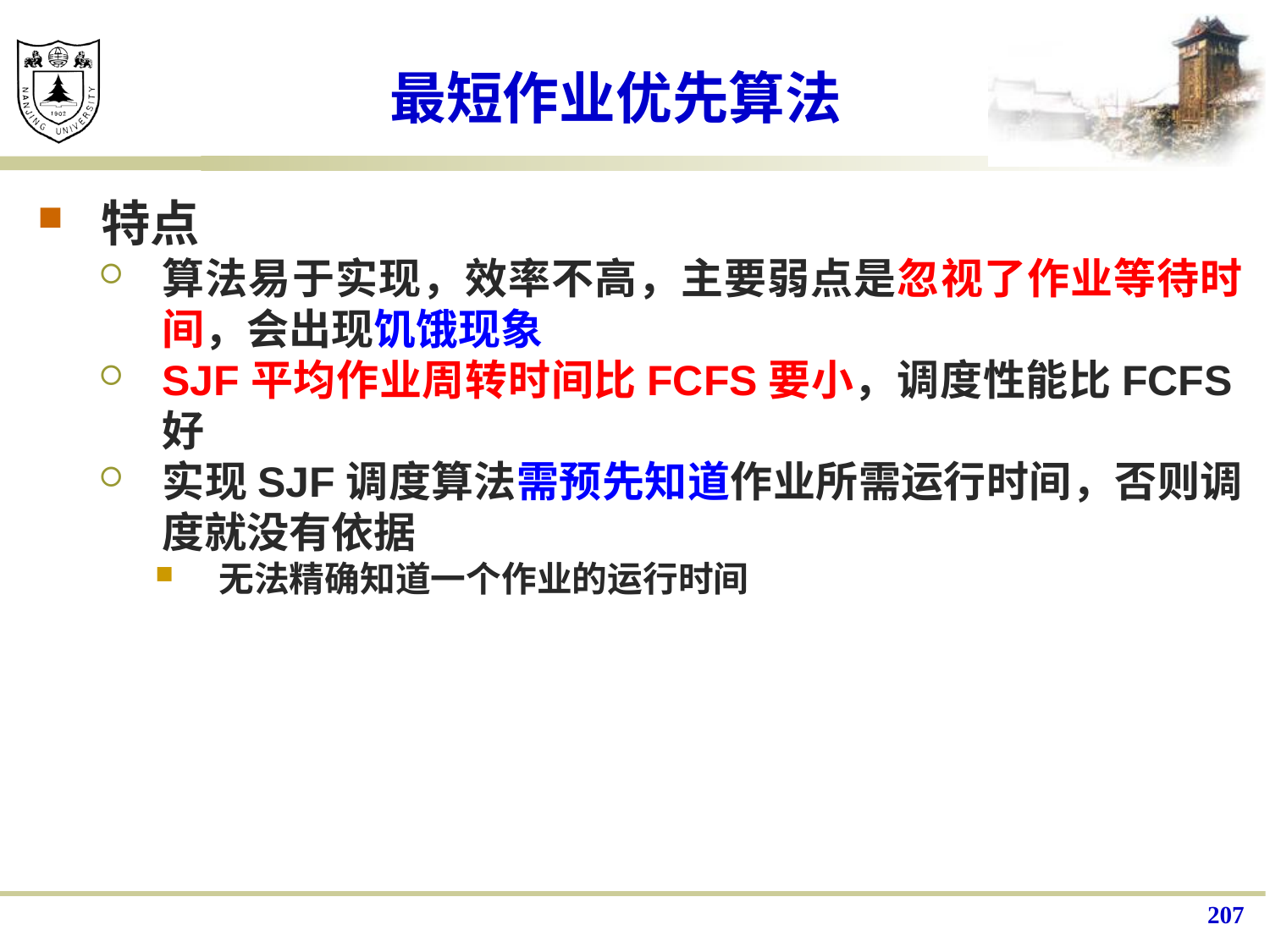

# 最短作业优先算法
特点
算法易于实现，效率不高，主要弱点是忽视了作业等待时间，会出现饥饿现象
SJF平均作业周转时间比FCFS要小，调度性能比FCFS好
实现SJF调度算法需预先知道作业所需运行时间，否则调度就没有依据
无法精确知道一个作业的运行时间

207